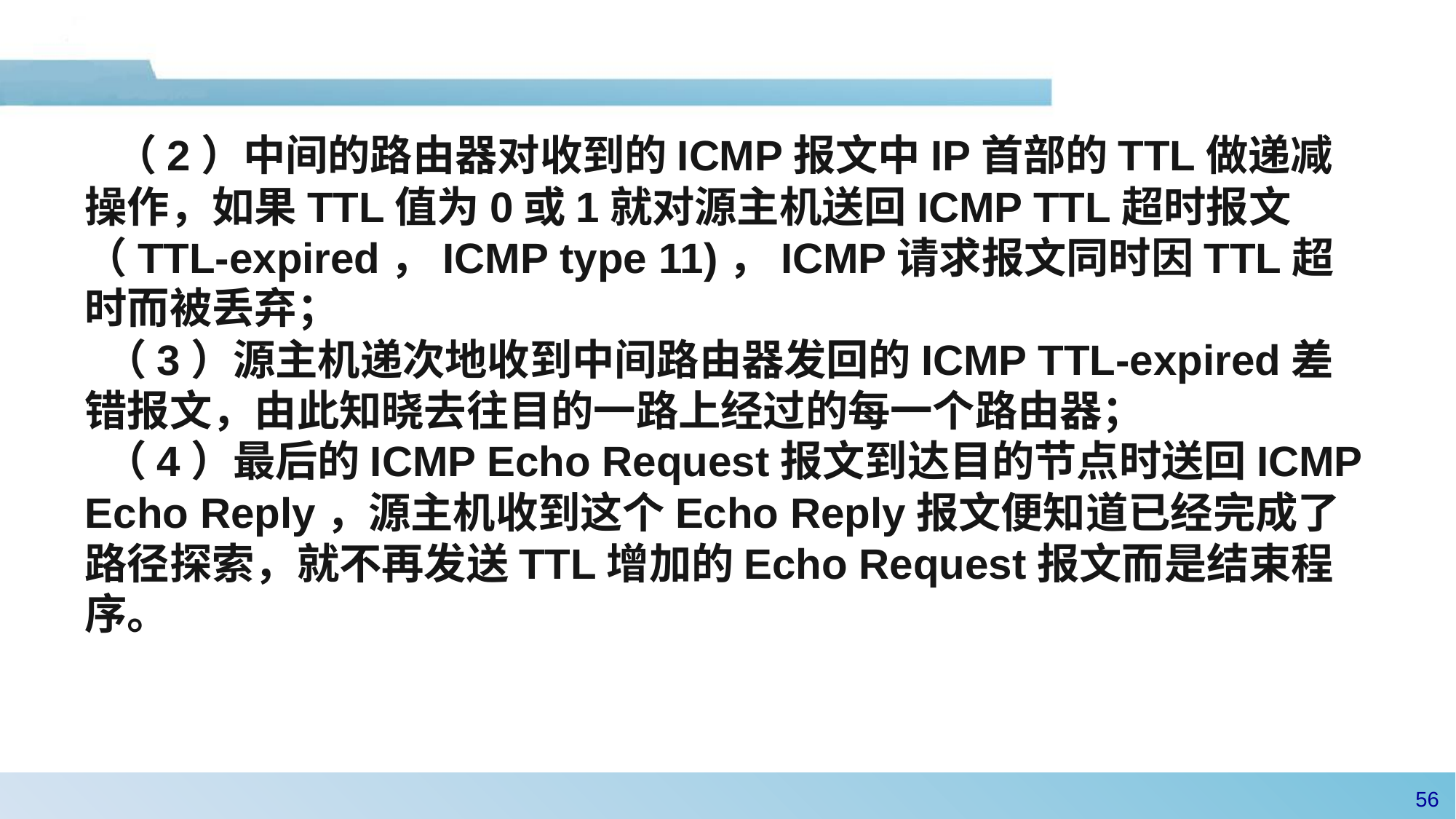

（2）中间的路由器对收到的ICMP报文中IP首部的TTL做递减操作，如果TTL值为0或1就对源主机送回ICMP TTL超时报文（TTL-expired，ICMP type 11)，ICMP请求报文同时因TTL超时而被丢弃；
  （3）源主机递次地收到中间路由器发回的ICMP TTL-expired差错报文，由此知晓去往目的一路上经过的每一个路由器；
  （4）最后的ICMP Echo Request报文到达目的节点时送回ICMP Echo Reply，源主机收到这个Echo Reply报文便知道已经完成了路径探索，就不再发送TTL增加的Echo Request报文而是结束程序。
56